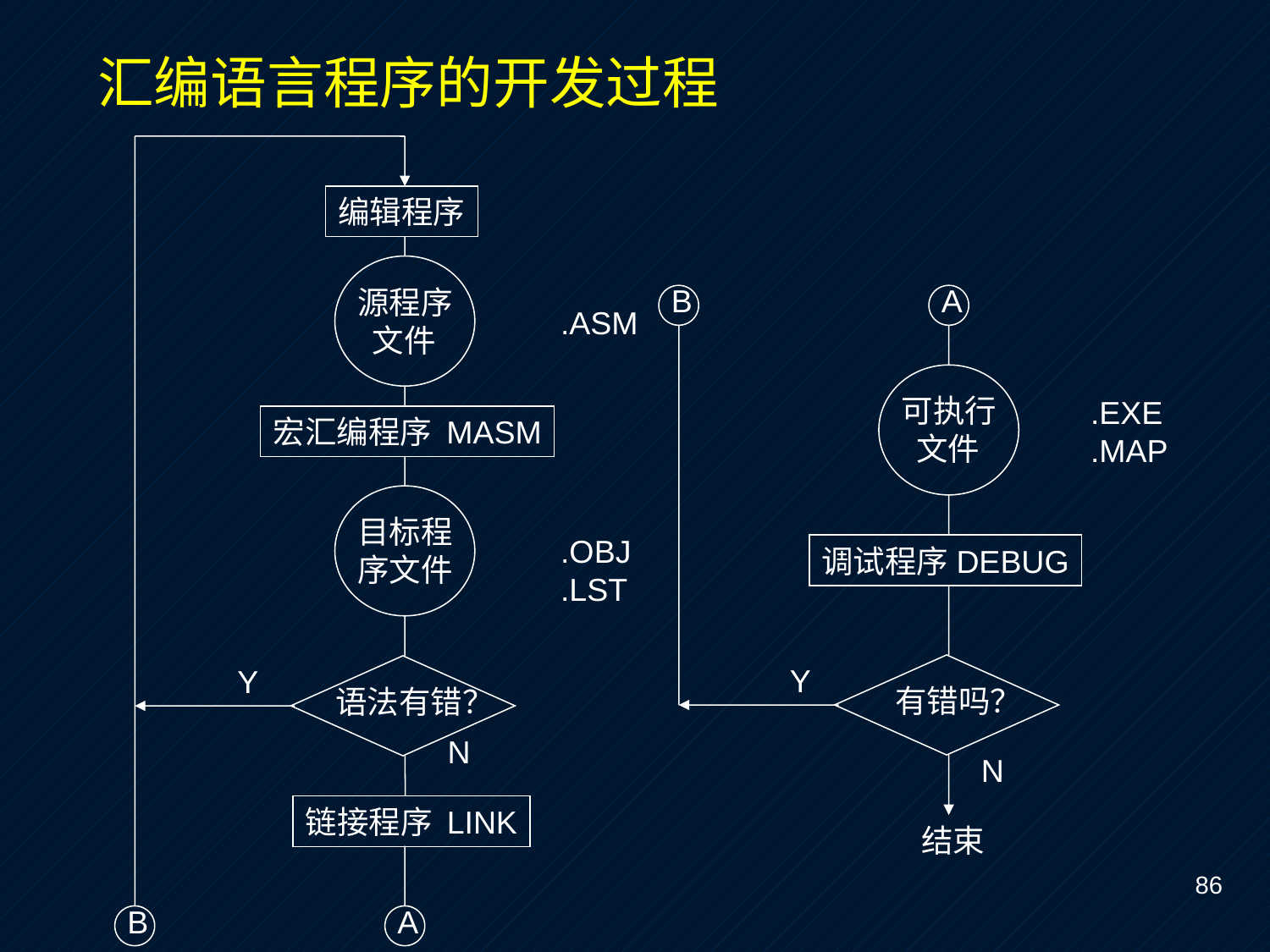

# 汇编语言程序的开发过程

编辑程序

B
A
源程序
 文件

.ASM

.OBJ
.LST

可执行
 文件

.EXE
.MAP
宏汇编程序 MASM

目标程
序文件
调试程序DEBUG

Y

Y
有错吗？
语法有错？

N
N

链接程序 LINK
结束

86
B
A